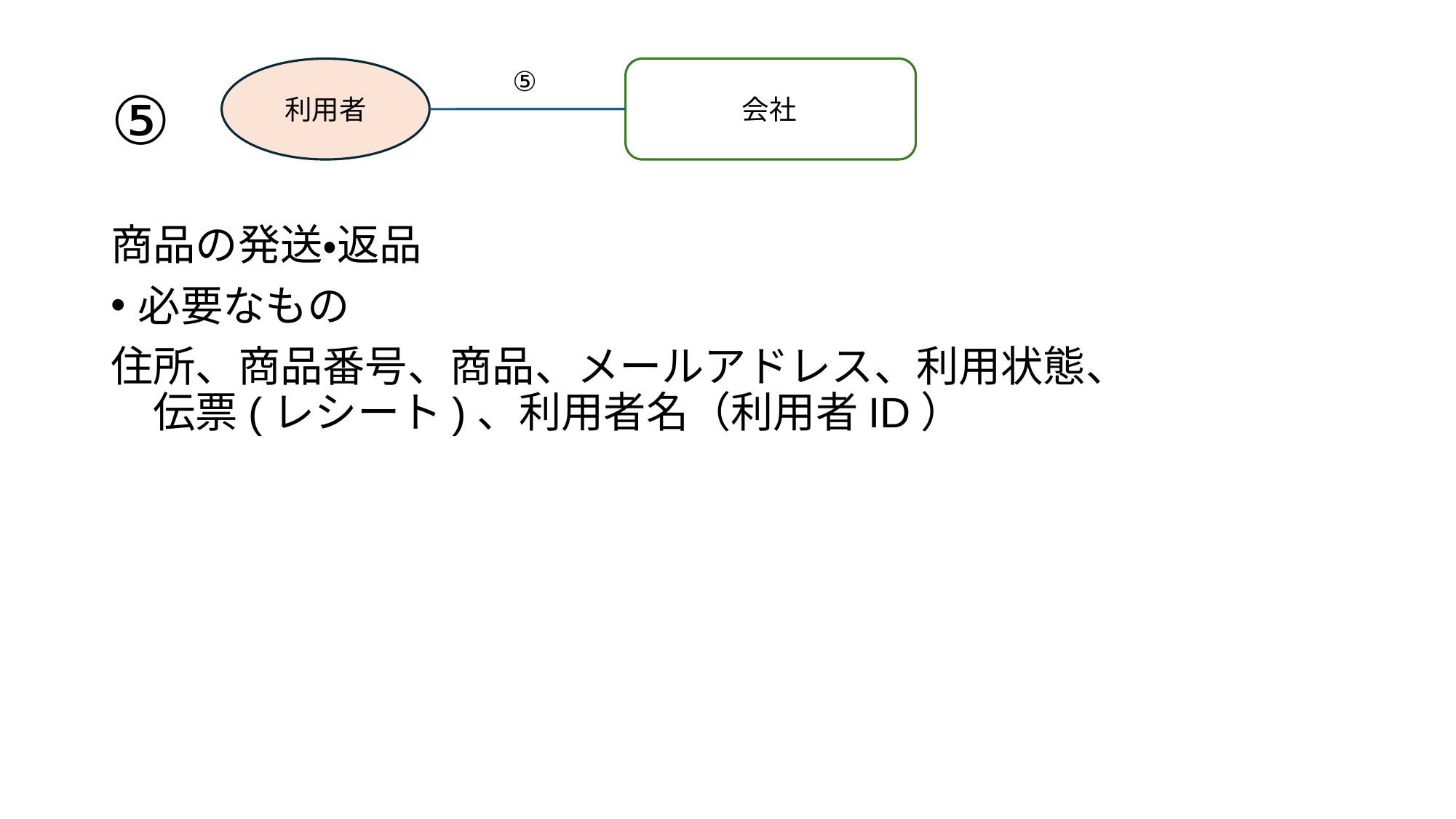

# ⑤
利用者

⑤
会社
商品の発送・返品
必要なもの
住所、商品番号、商品、メールアドレス、利用状態、　　　　　　伝票(レシート)、利用者名（利用者ID）